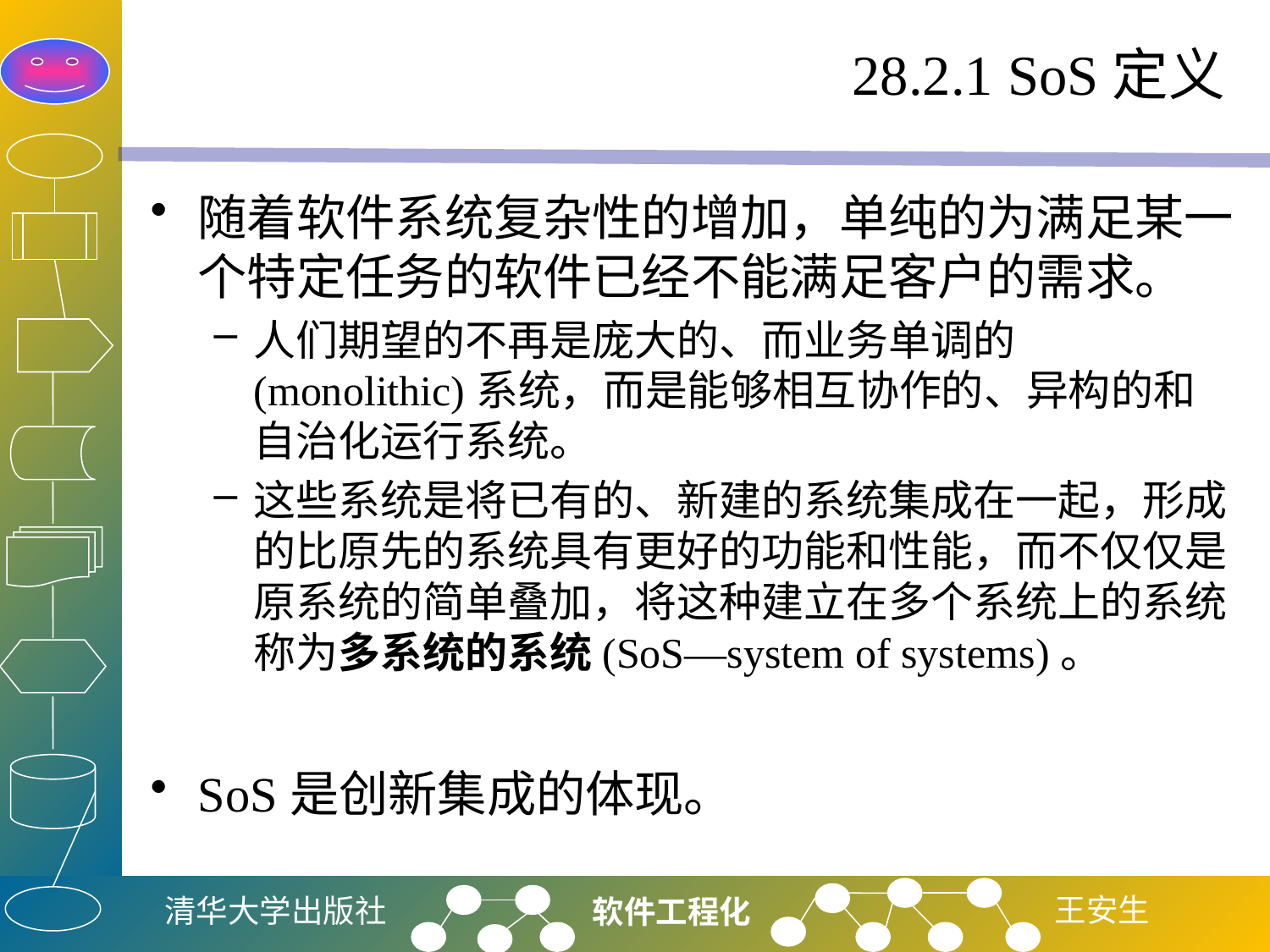

# 28.2.1 SoS定义
随着软件系统复杂性的增加，单纯的为满足某一个特定任务的软件已经不能满足客户的需求。
人们期望的不再是庞大的、而业务单调的(monolithic)系统，而是能够相互协作的、异构的和自治化运行系统。
这些系统是将已有的、新建的系统集成在一起，形成的比原先的系统具有更好的功能和性能，而不仅仅是原系统的简单叠加，将这种建立在多个系统上的系统称为多系统的系统(SoS—system of systems)。

SoS是创新集成的体现。